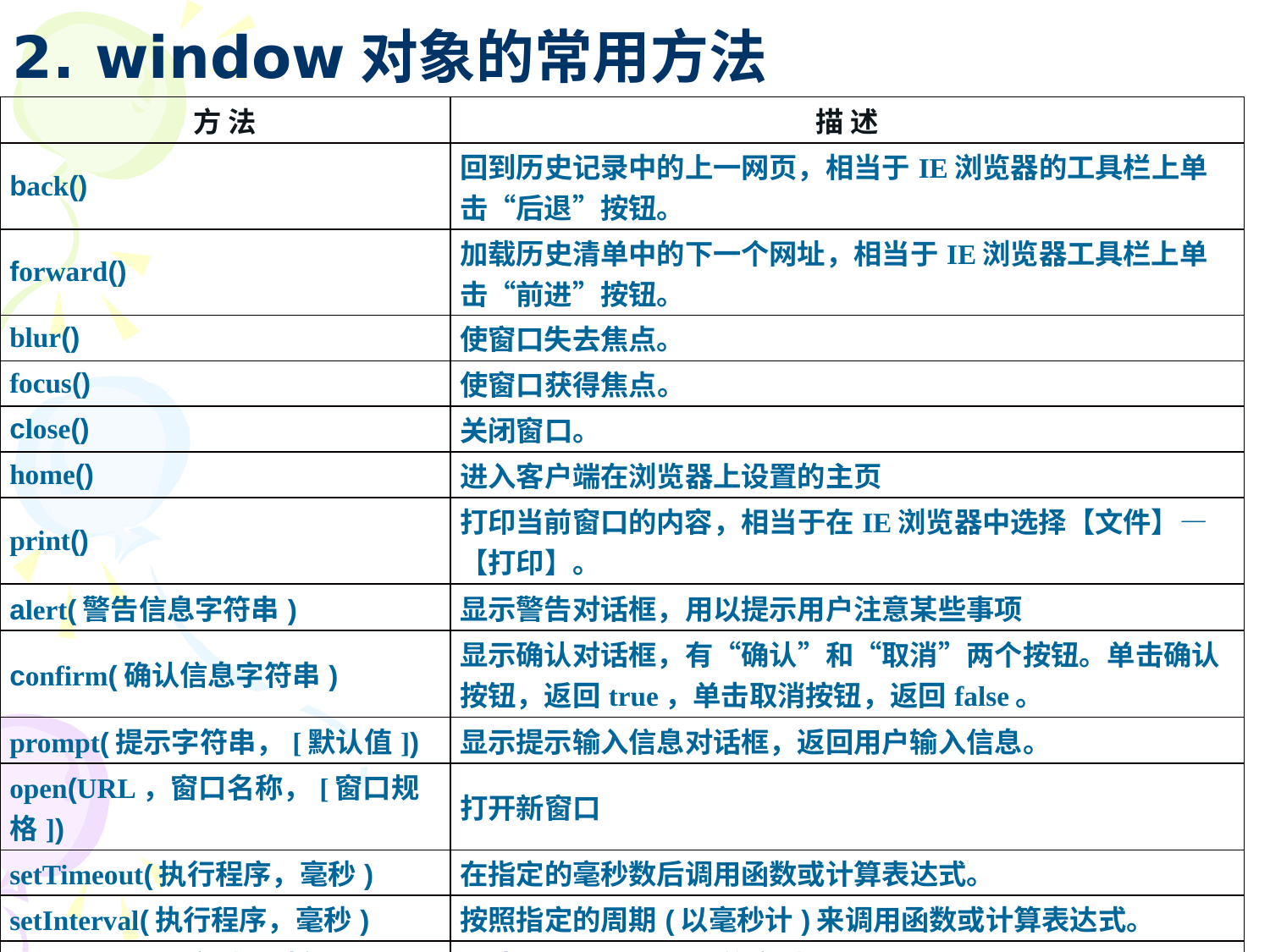

# 2. window对象的常用方法
| 方 法 | 描 述 |
| --- | --- |
| back() | 回到历史记录中的上一网页，相当于IE浏览器的工具栏上单击“后退”按钮。 |
| forward() | 加载历史清单中的下一个网址，相当于IE浏览器工具栏上单击“前进”按钮。 |
| blur() | 使窗口失去焦点。 |
| focus() | 使窗口获得焦点。 |
| close() | 关闭窗口。 |
| home() | 进入客户端在浏览器上设置的主页 |
| print() | 打印当前窗口的内容，相当于在IE浏览器中选择【文件】—【打印】。 |
| alert(警告信息字符串) | 显示警告对话框，用以提示用户注意某些事项 |
| confirm(确认信息字符串) | 显示确认对话框，有“确认”和“取消”两个按钮。单击确认按钮，返回true，单击取消按钮，返回false。 |
| prompt(提示字符串，[默认值]) | 显示提示输入信息对话框，返回用户输入信息。 |
| open(URL，窗口名称，[窗口规格]) | 打开新窗口 |
| setTimeout(执行程序，毫秒) | 在指定的毫秒数后调用函数或计算表达式。 |
| setInterval(执行程序，毫秒) | 按照指定的周期(以毫秒计)来调用函数或计算表达式。 |
| clearTimeout(定时器对象) | 取消setTimeout设置的定时器 |
| clearInterval(定时器对象) | 取消setInterval设置的定时器 |